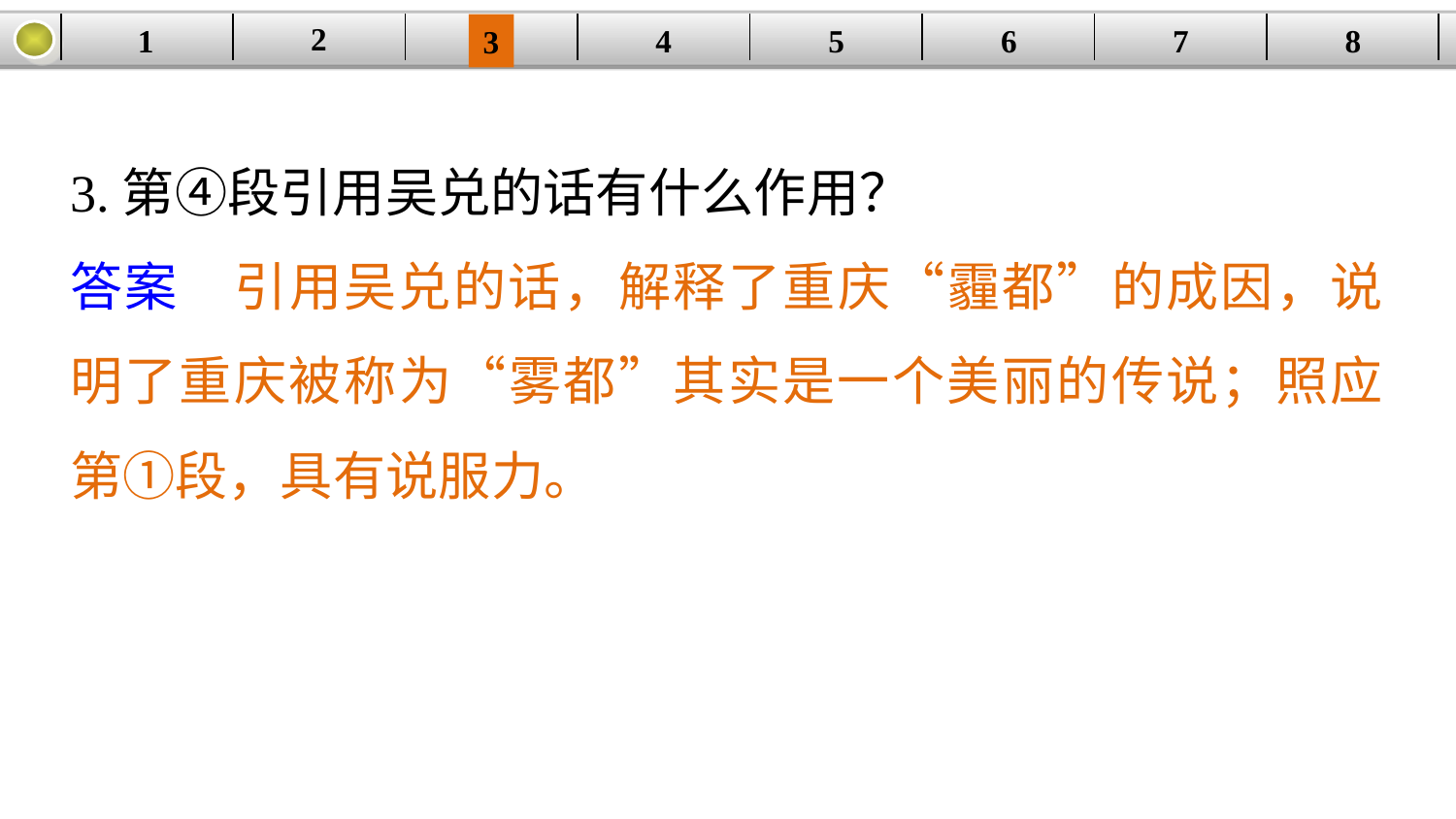

2
1
8
7
6
|  |  |  |  |  |  |  |  |
| --- | --- | --- | --- | --- | --- | --- | --- |
5
4
3

3.第④段引用吴兑的话有什么作用？
答案　引用吴兑的话，解释了重庆“霾都”的成因，说明了重庆被称为“雾都”其实是一个美丽的传说；照应第①段，具有说服力。